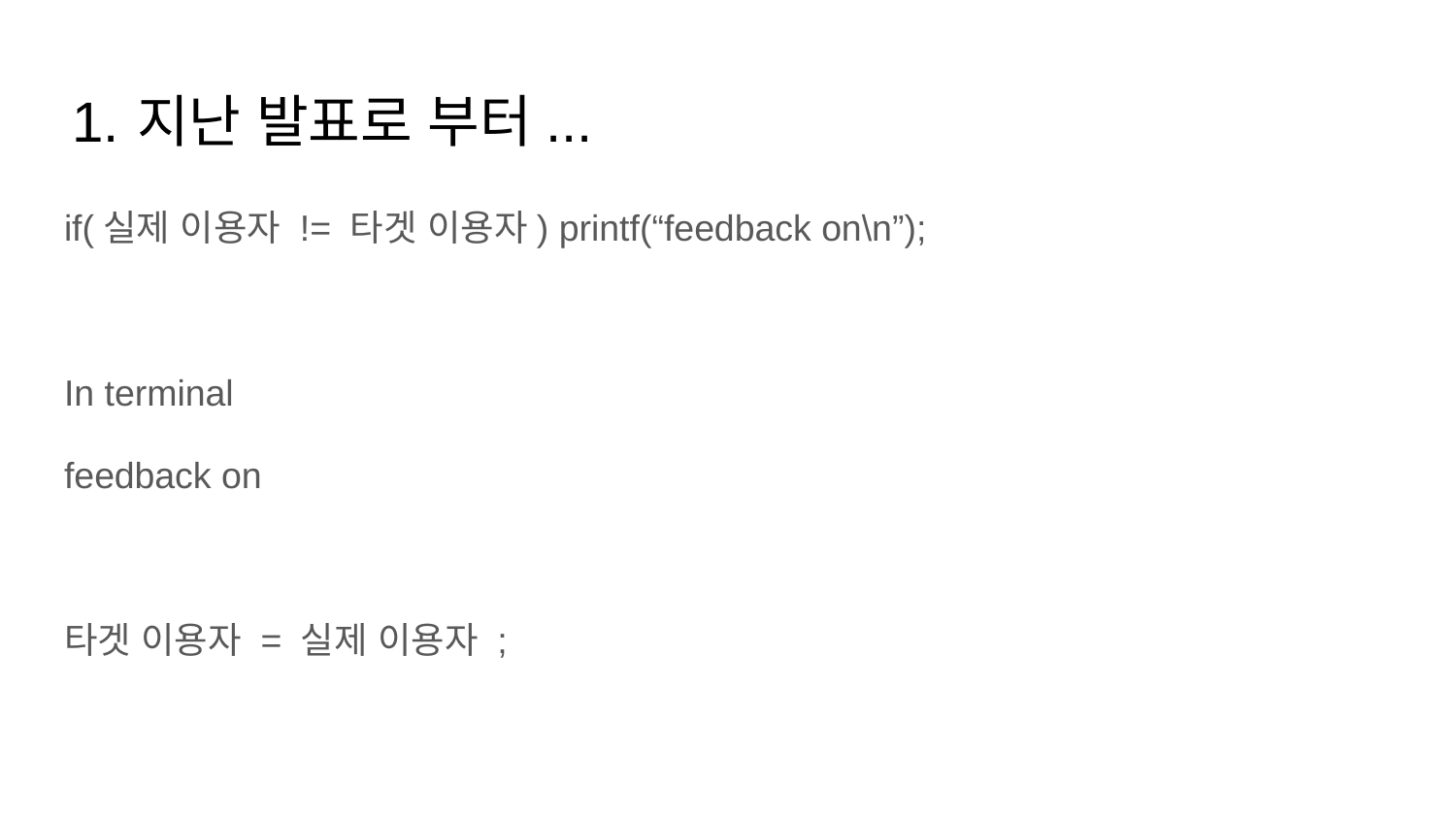

# 지난 발표로 부터...
if(실제 이용자 != 타겟 이용자) printf(“feedback on\n”);

In terminal
feedback on

타겟 이용자 = 실제 이용자 ;